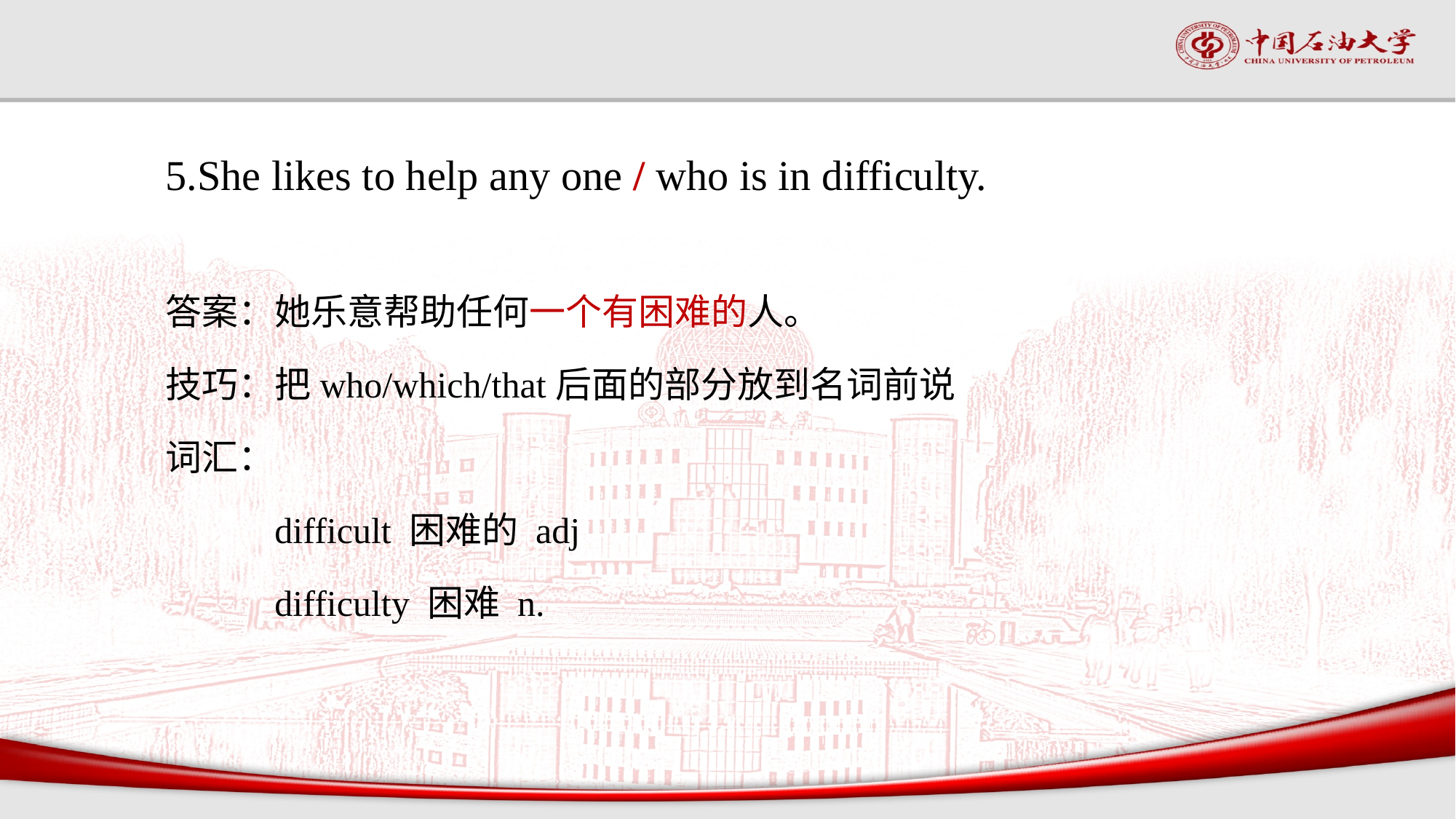

#
5.She likes to help any one / who is in difficulty.

答案：她乐意帮助任何一个有困难的人。
技巧：把who/which/that后面的部分放到名词前说
词汇：
            difficult 困难的 adj
            difficulty 困难 n.